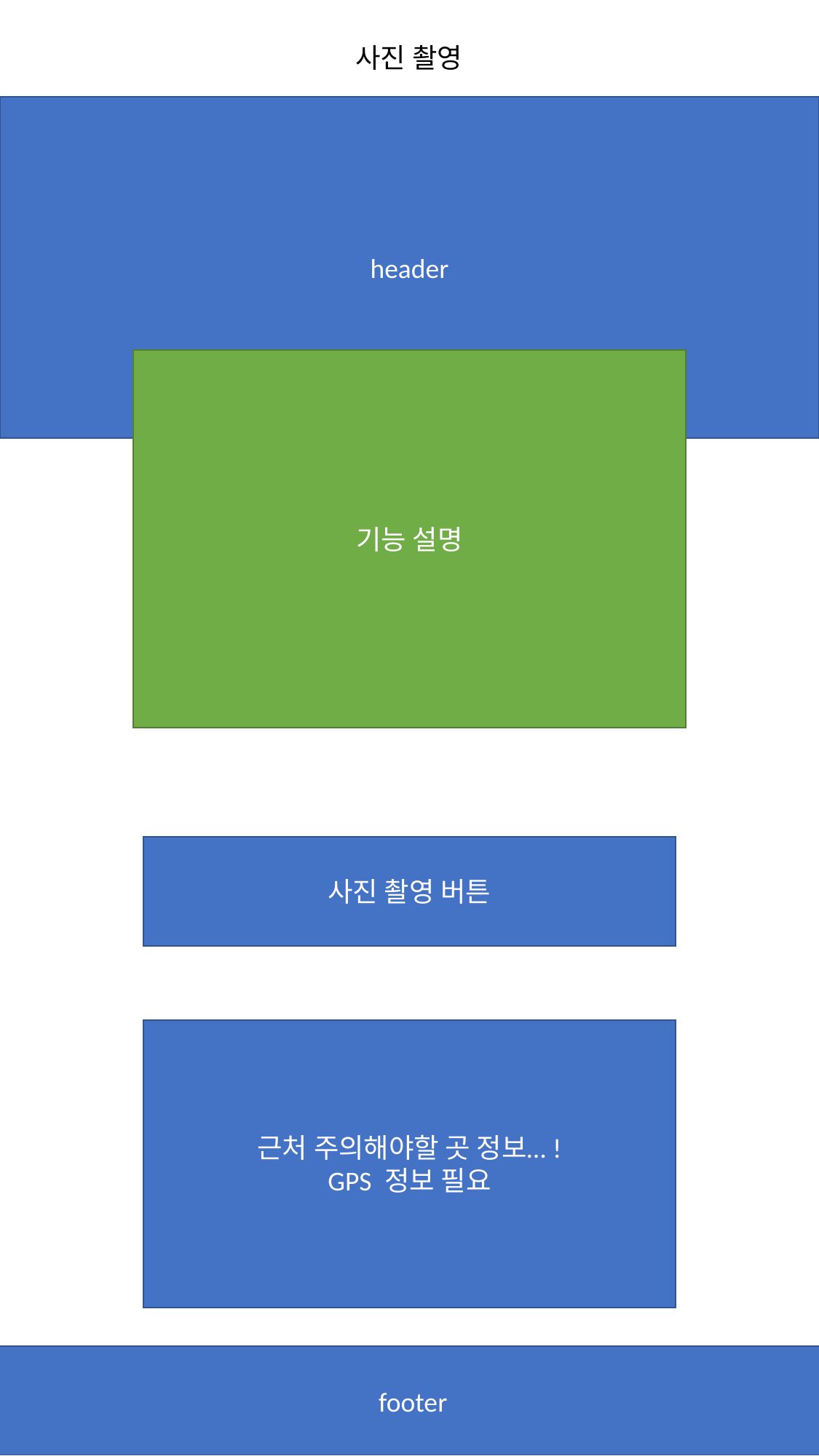

사진 촬영
header
기능 설명
사진 촬영 버튼
근처 주의해야할 곳 정보…!
GPS 정보 필요
footer